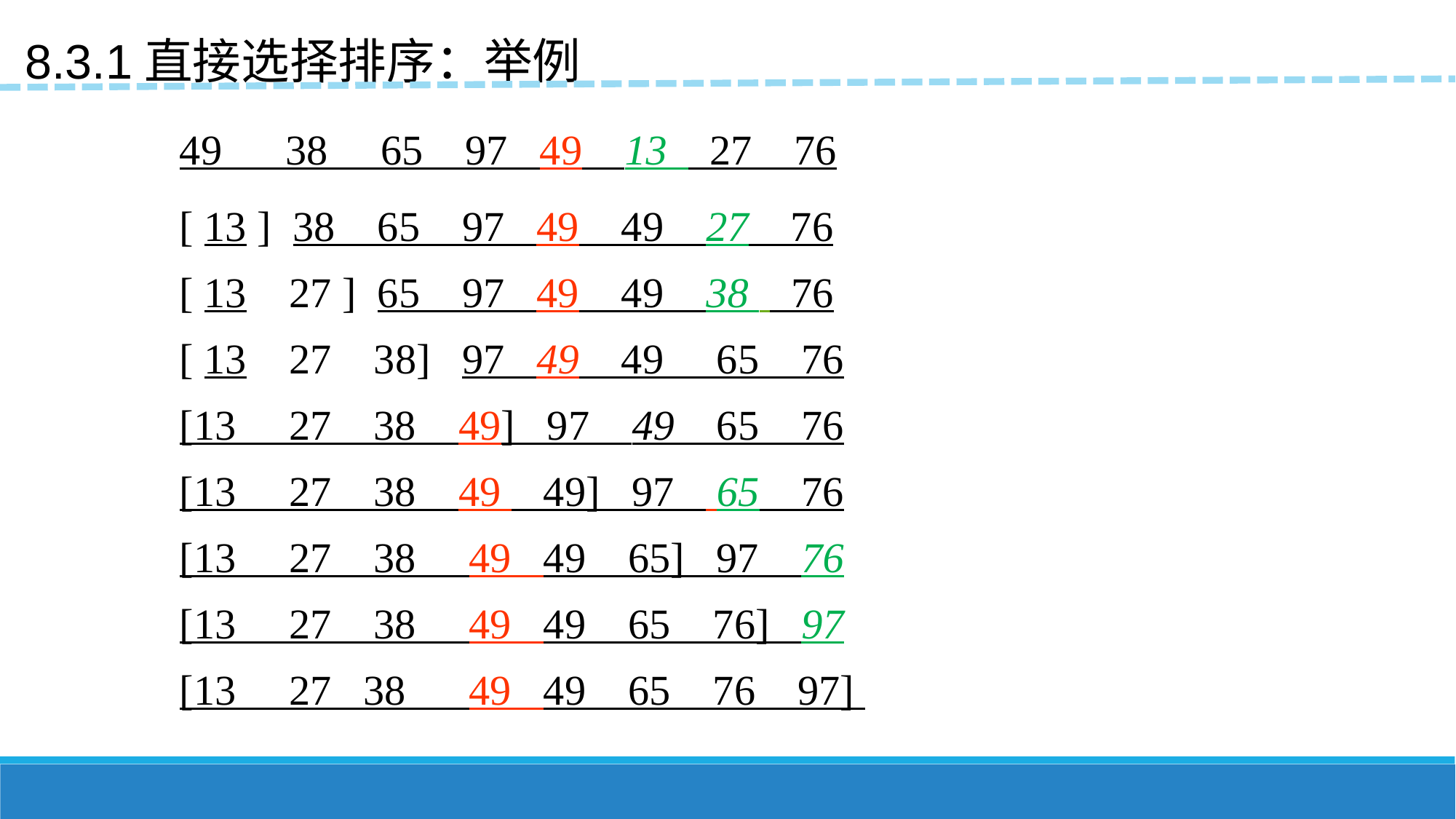

8.3.1直接选择排序：举例
49      38     65    97   49    13    27    76
[ 13 ]  38    65    97   49    49    27    76
[ 13    27 ]  65    97   49    49    38    76
[ 13    27    38]   97   49    49     65    76
[13     27    38    49]   97    49    65    76
[13     27    38    49    49]   97    65    76
[13     27    38     49   49    65]   97    76
[13     27    38     49   49    65    76]   97
[13     27   38      49   49    65    76    97]